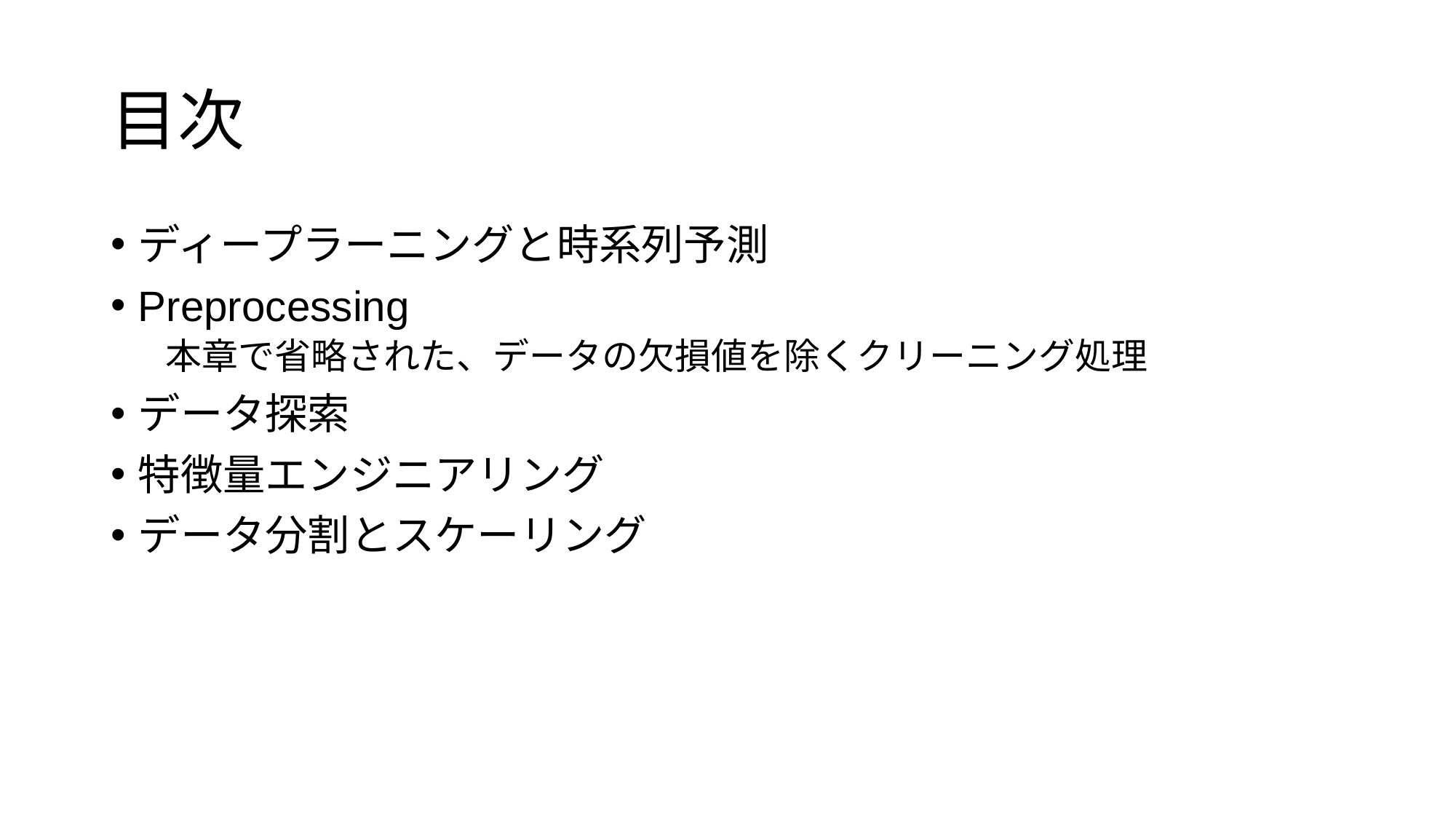

# 目次
ディープラーニングと時系列予測
Preprocessing
本章で省略された、データの欠損値を除くクリーニング処理
データ探索
特徴量エンジニアリング
データ分割とスケーリング